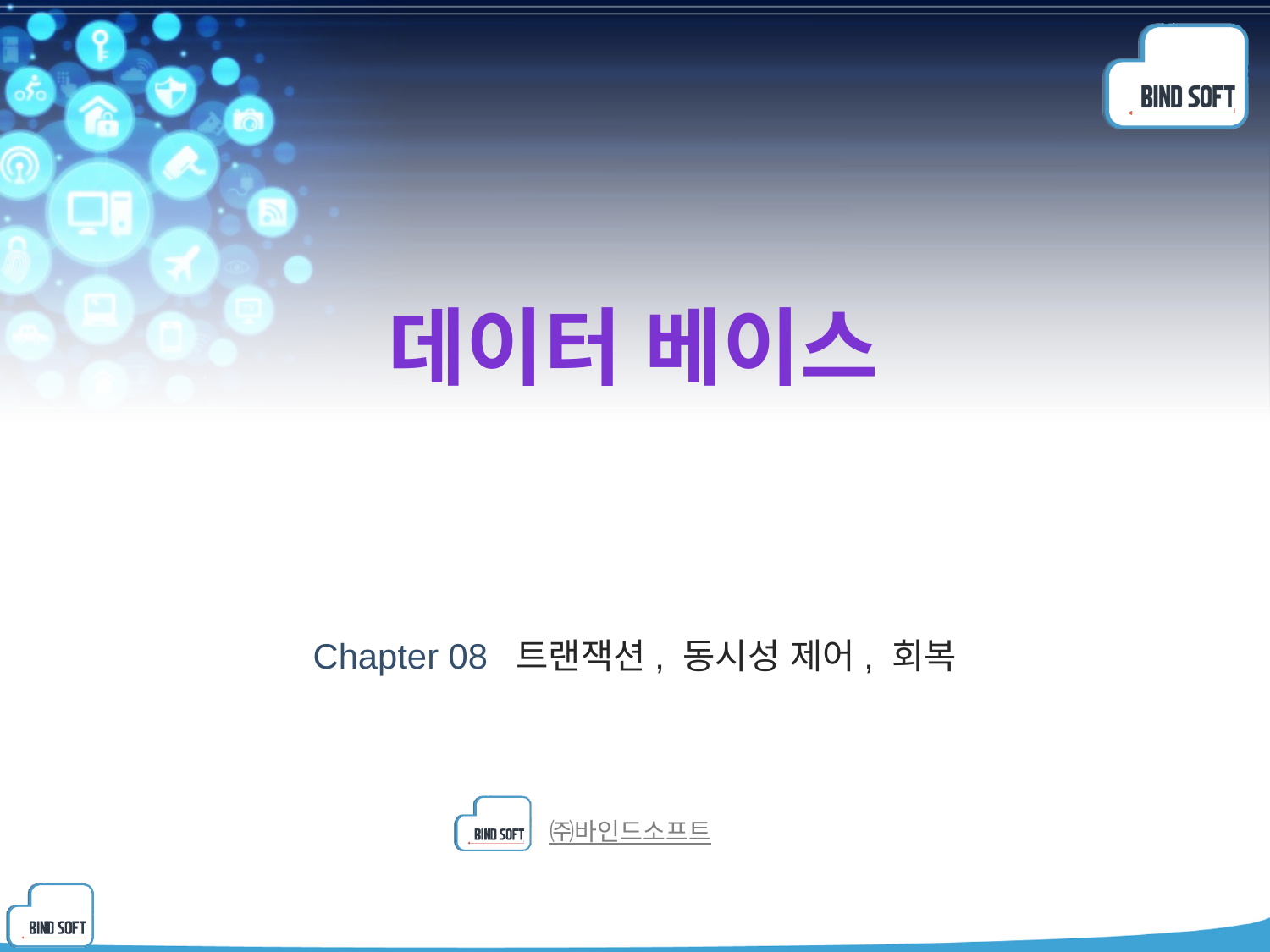

# 데이터 베이스
Chapter 08  트랜잭션, 동시성 제어, 회복